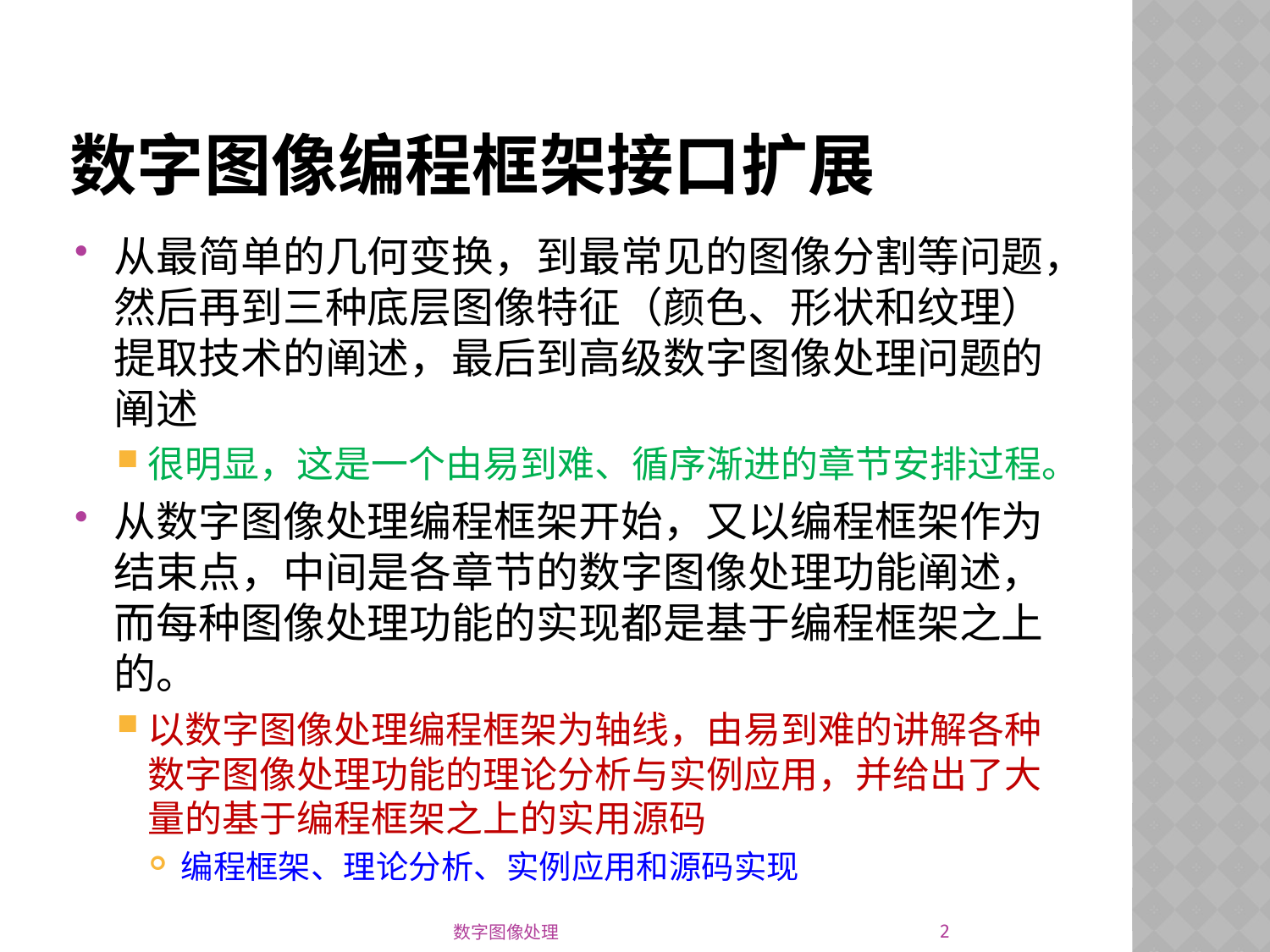

# 数字图像编程框架接口扩展
从最简单的几何变换，到最常见的图像分割等问题，然后再到三种底层图像特征（颜色、形状和纹理）提取技术的阐述，最后到高级数字图像处理问题的阐述
很明显，这是一个由易到难、循序渐进的章节安排过程。
从数字图像处理编程框架开始，又以编程框架作为结束点，中间是各章节的数字图像处理功能阐述，而每种图像处理功能的实现都是基于编程框架之上的。
以数字图像处理编程框架为轴线，由易到难的讲解各种数字图像处理功能的理论分析与实例应用，并给出了大量的基于编程框架之上的实用源码
编程框架、理论分析、实例应用和源码实现
2
数字图像处理